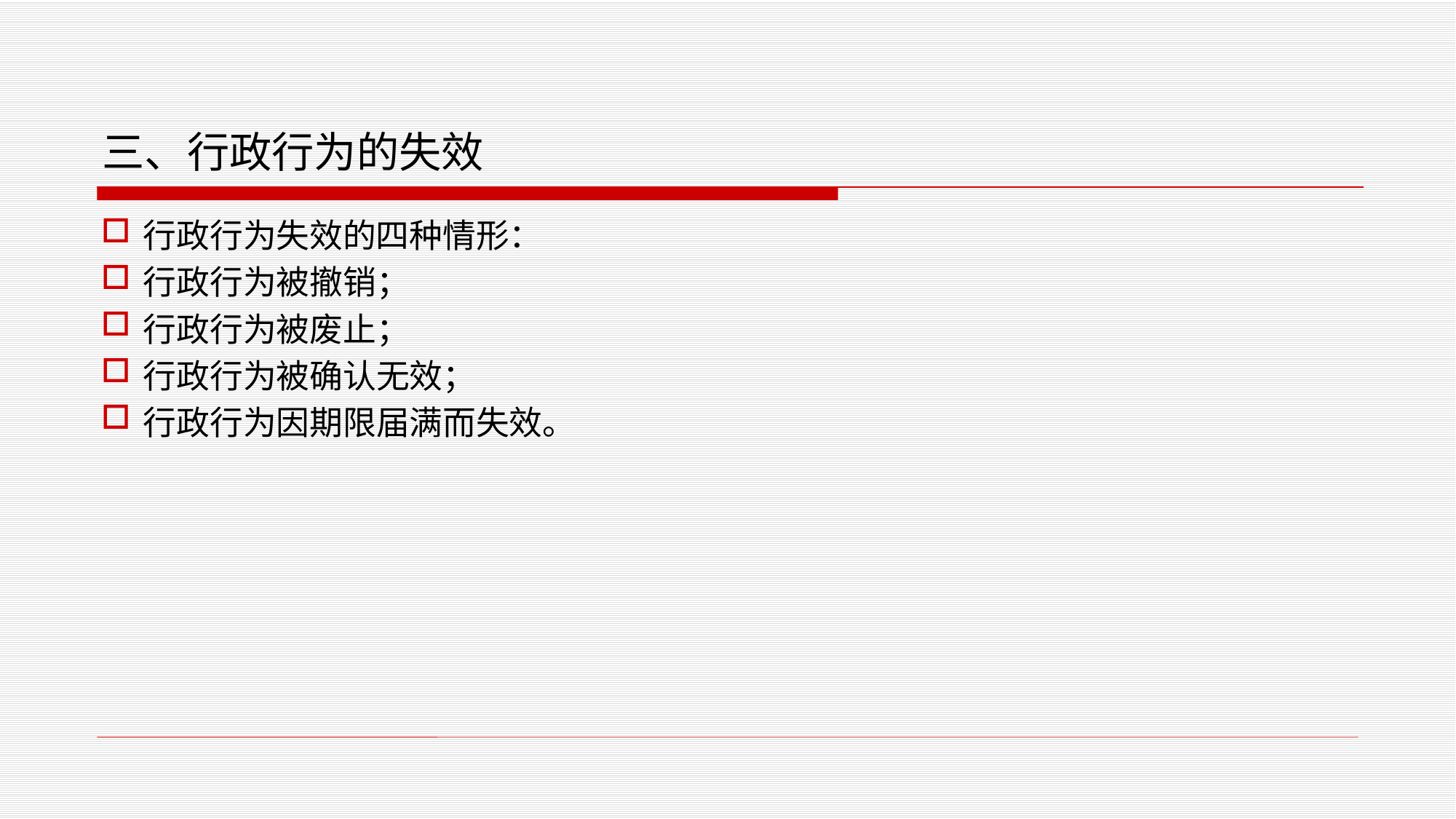

# 三、行政行为的失效
行政行为失效的四种情形：
行政行为被撤销；
行政行为被废止；
行政行为被确认无效；
行政行为因期限届满而失效。